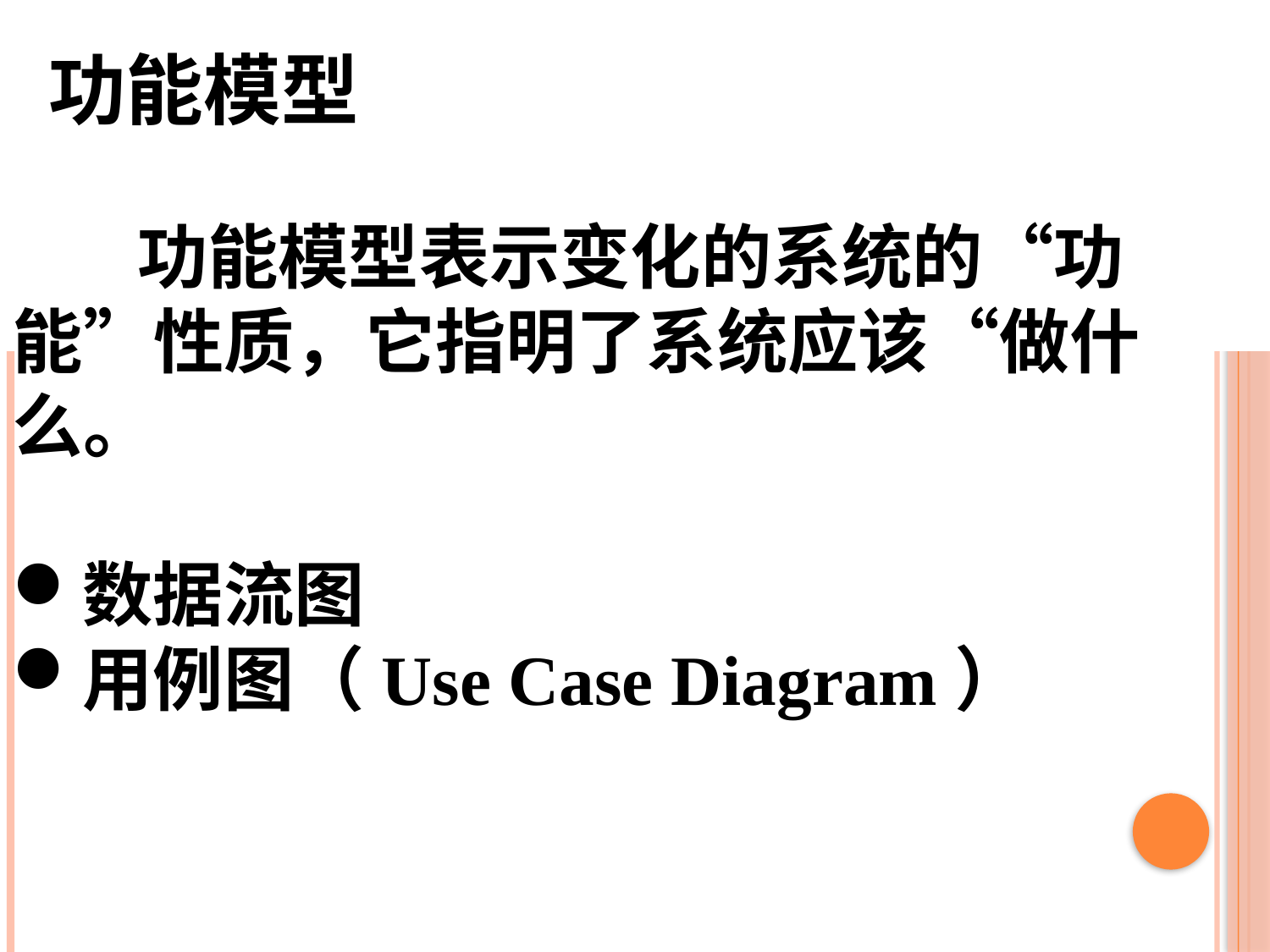

功能模型

功能模型表示变化的系统的“功能”性质，它指明了系统应该“做什么。

数据流图
用例图（Use Case Diagram）